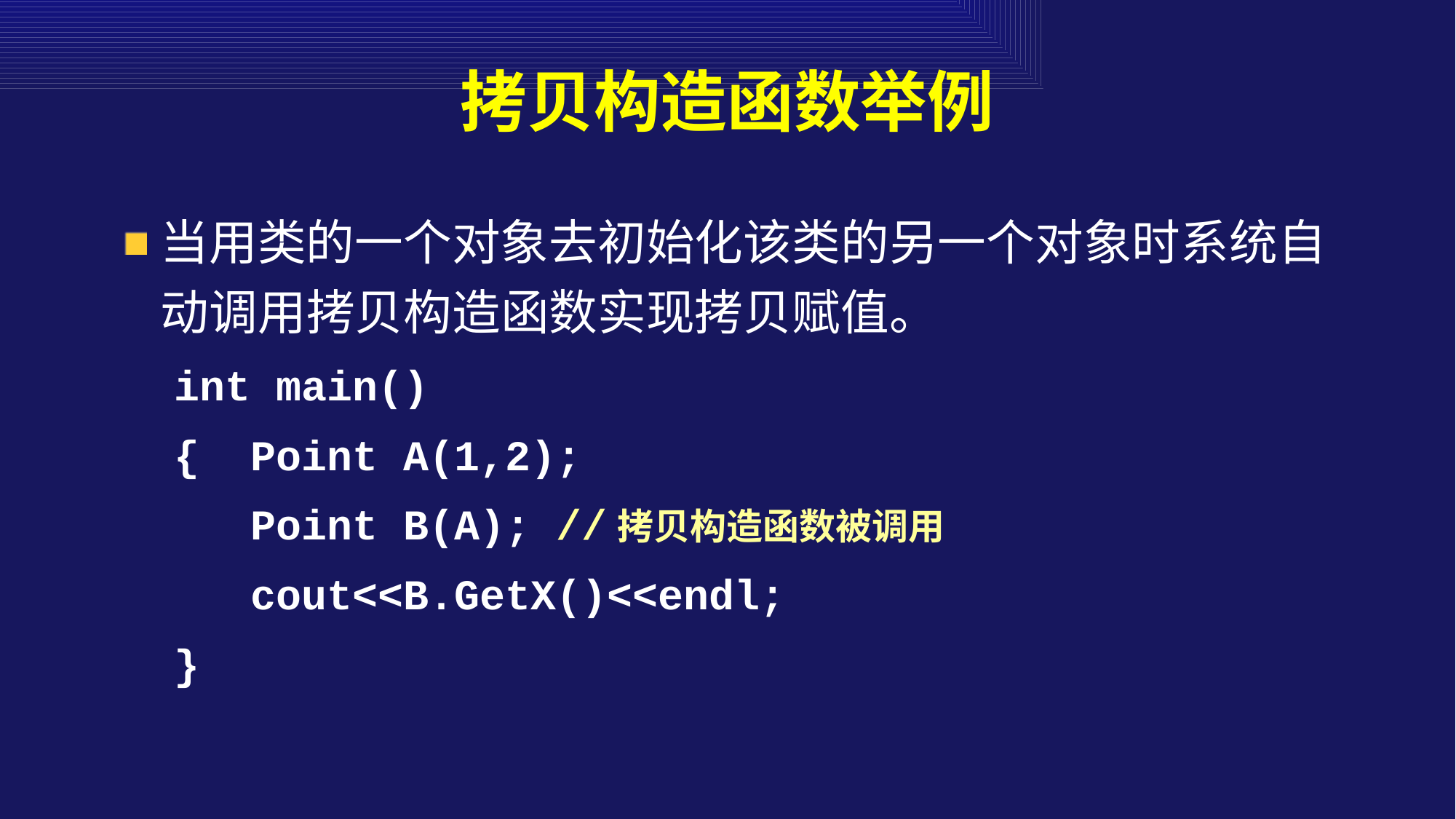

# 拷贝构造函数举例
当用类的一个对象去初始化该类的另一个对象时系统自动调用拷贝构造函数实现拷贝赋值。
int main()
{  Point A(1,2);
   Point B(A); //拷贝构造函数被调用
   cout<<B.GetX()<<endl;
}